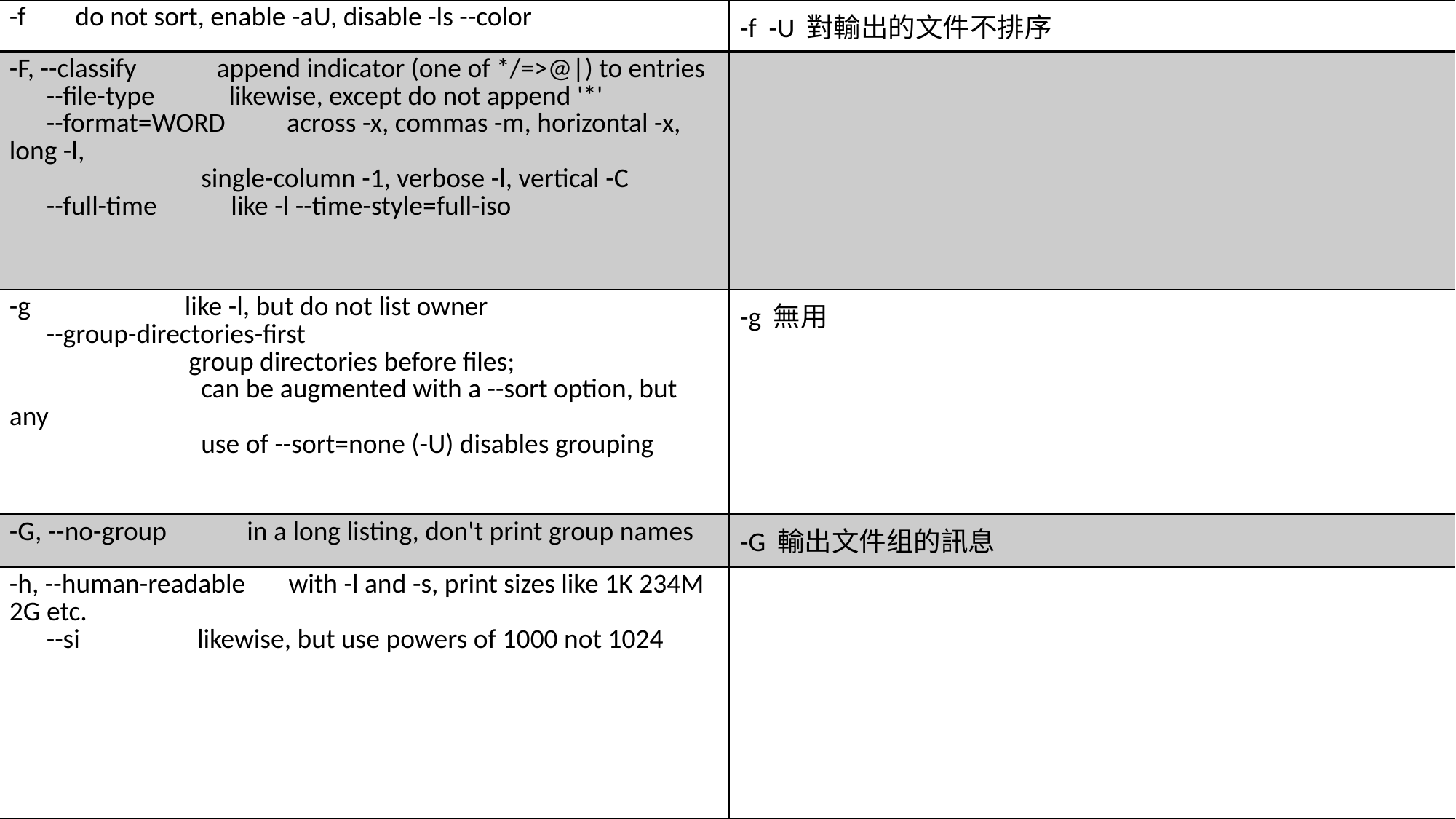

| -f do not sort, enable -aU, disable -ls --color | -f -U 對輸出的文件不排序 |
| --- | --- |
| -F, --classify append indicator (one of \*/=>@|) to entries --file-type likewise, except do not append '\*' --format=WORD across -x, commas -m, horizontal -x, long -l, single-column -1, verbose -l, vertical -C --full-time like -l --time-style=full-iso |  |
| -g like -l, but do not list owner --group-directories-first group directories before files; can be augmented with a --sort option, but any use of --sort=none (-U) disables grouping | -g 無用 |
| -G, --no-group in a long listing, don't print group names | -G 輸出文件组的訊息 |
| -h, --human-readable with -l and -s, print sizes like 1K 234M 2G etc. --si likewise, but use powers of 1000 not 1024 |  |